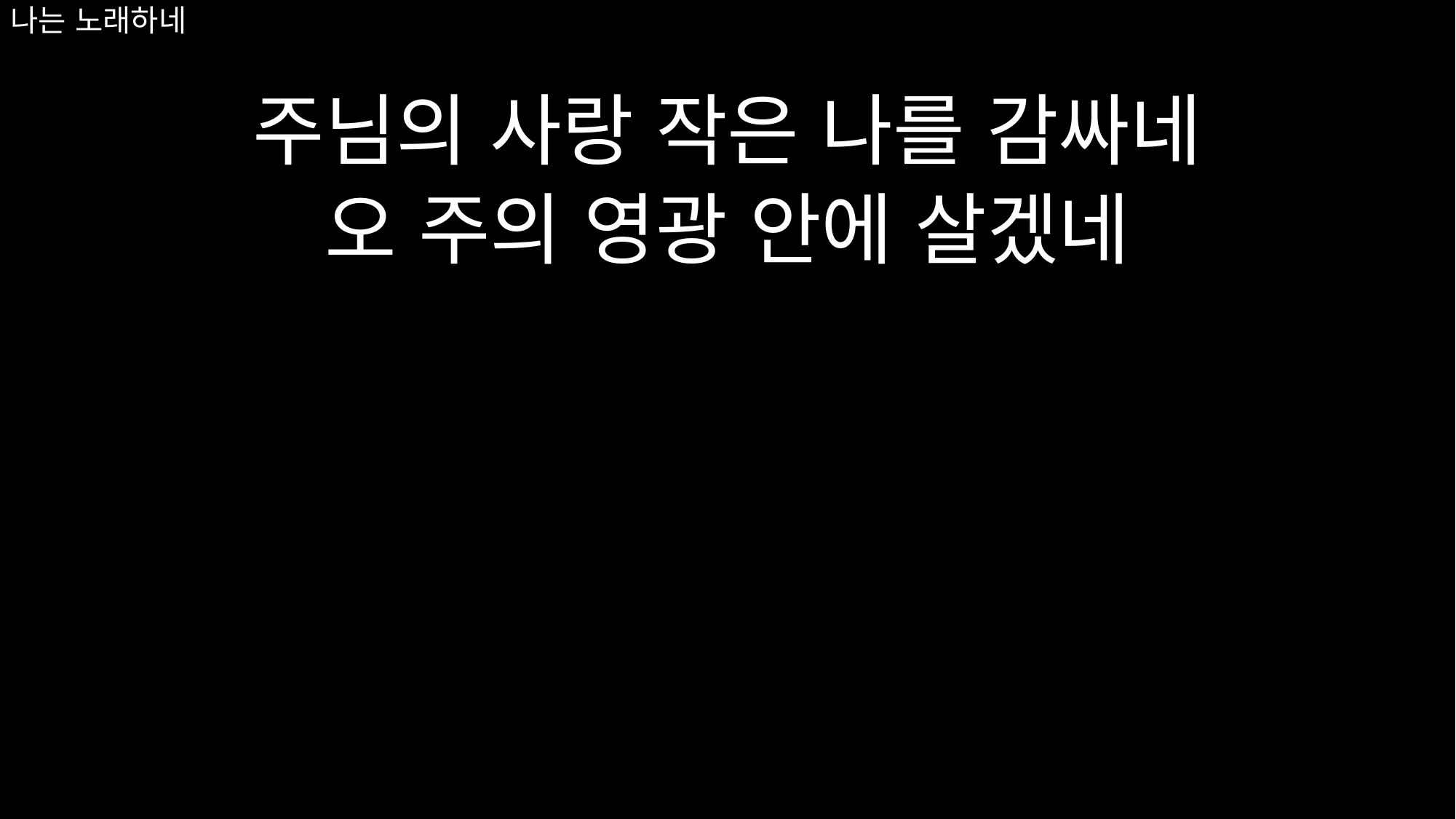

주님의 사랑 작은 나를 감싸네
오 주의 영광 안에 살겠네

# 나는 노래하네